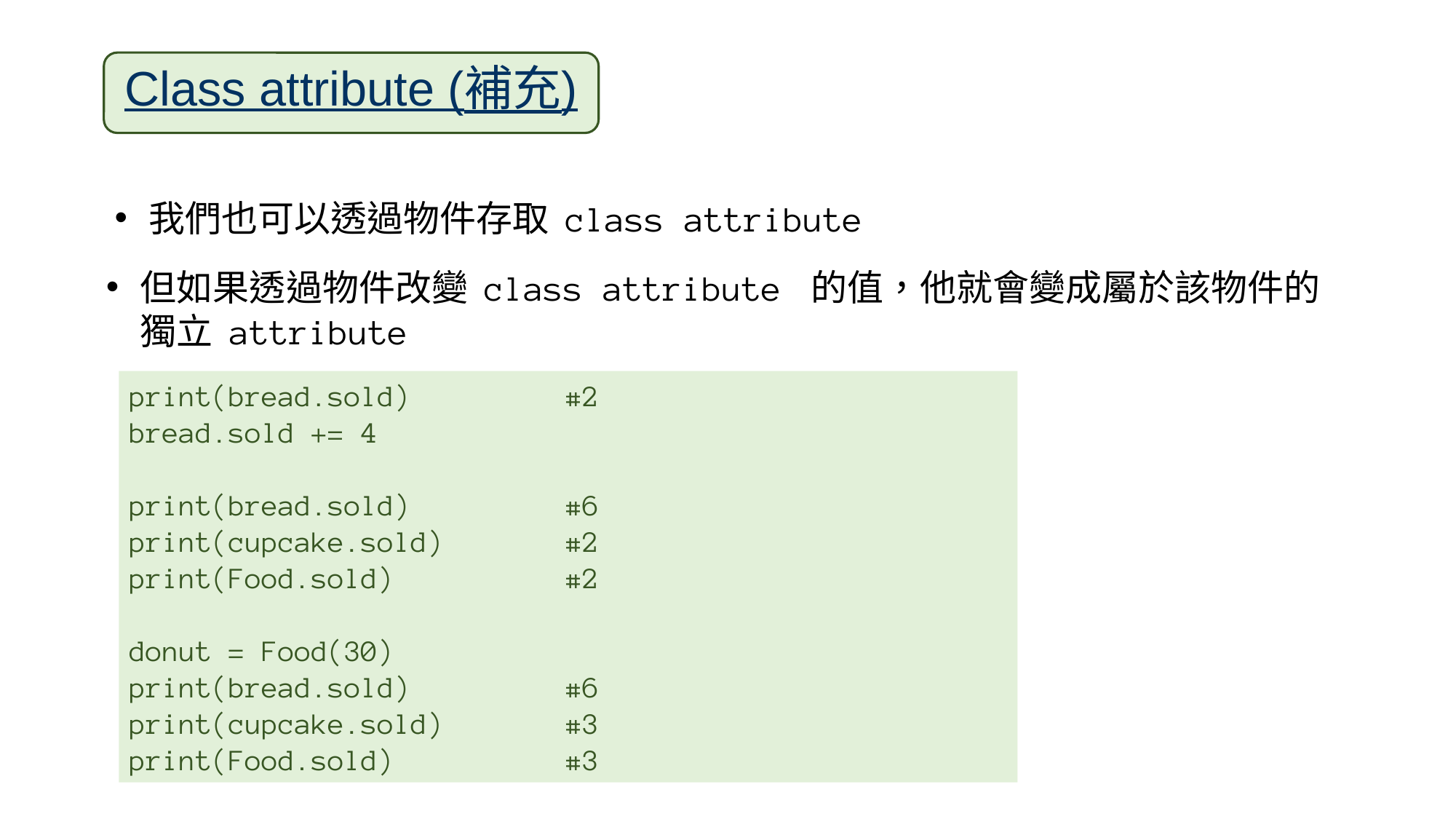

Class attribute (補充)
我們也可以透過物件存取 class attribute
但如果透過物件改變 class attribute 的值，他就會變成屬於該物件的獨立 attribute

print(bread.sold) 		#2
bread.sold += 4

print(bread.sold)   	#6
print(cupcake.sold) 	#2
print(Food.sold)		#2

donut = Food(30)
print(bread.sold)		#6
print(cupcake.sold)		#3
print(Food.sold)		#3